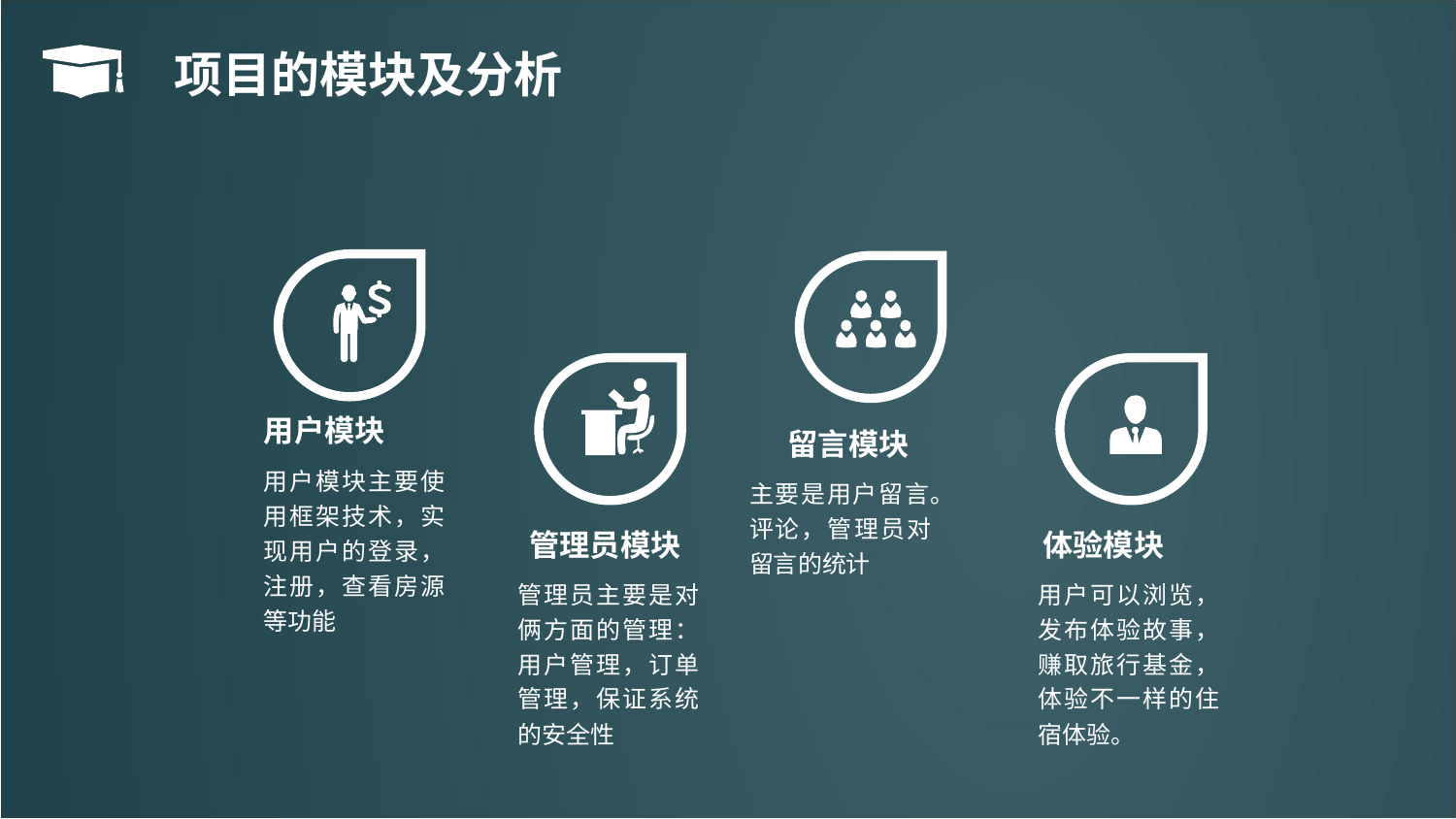

项目的模块及分析

用户模块
留言模块
用户模块主要使用框架技术，实现用户的登录，注册，查看房源等功能
主要是用户留言。评论，管理员对留言的统计
管理员模块
体验模块
管理员主要是对俩方面的管理：用户管理，订单管理，保证系统的安全性
用户可以浏览，发布体验故事，赚取旅行基金，体验不一样的住宿体验。